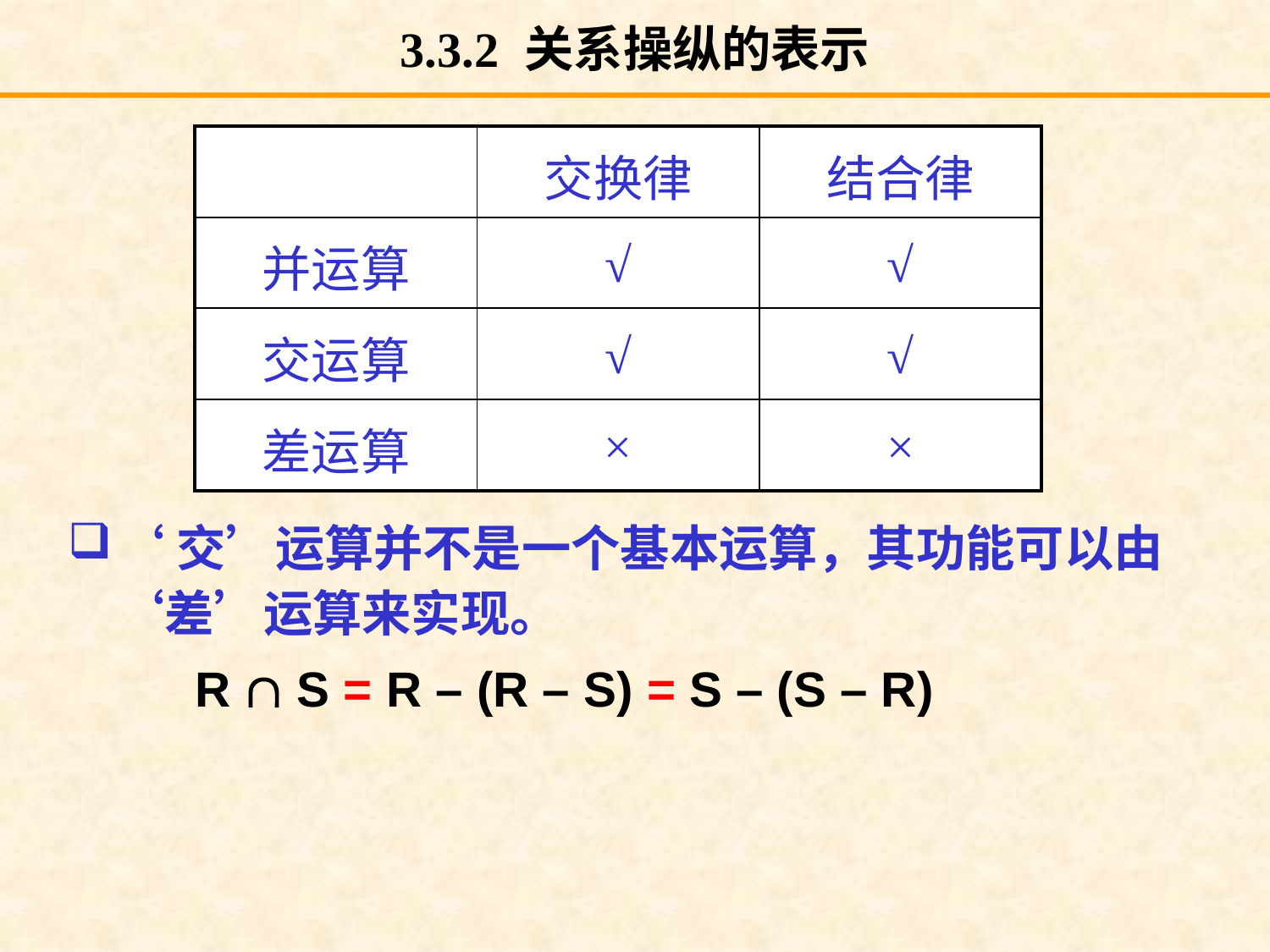

# 3.3.2 关系操纵的表示
|  | 交换律 | 结合律 |
| --- | --- | --- |
| 并运算 | √ | √ |
| 交运算 | √ | √ |
| 差运算 | × | × |
‘交’运算并不是一个基本运算，其功能可以由‘差’运算来实现。
R ∩ S = R – (R – S) = S – (S – R)